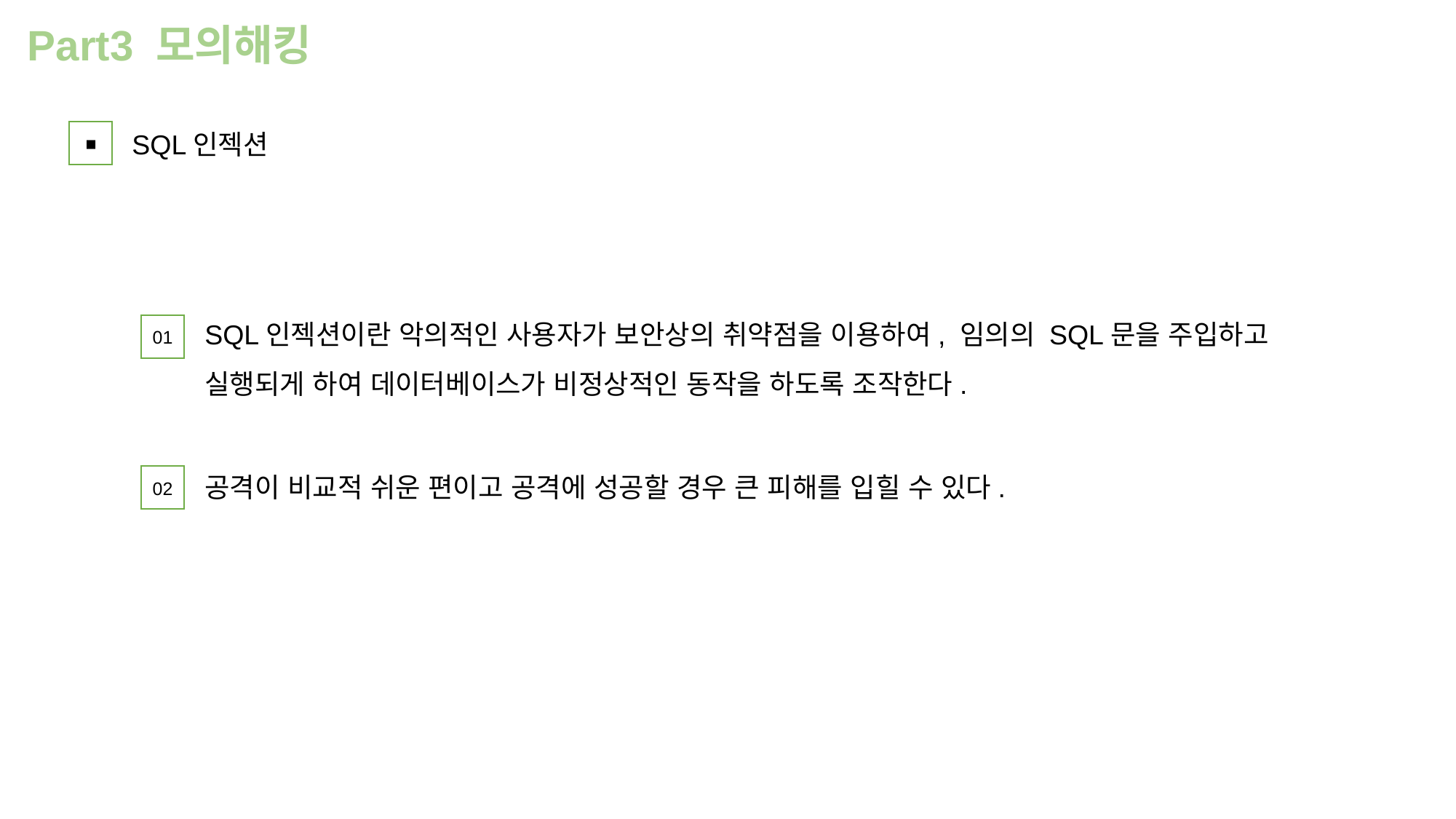

Part3 모의해킹
■
SQL인젝션
SQL인젝션이란 악의적인 사용자가 보안상의 취약점을 이용하여, 임의의 SQL문을 주입하고 실행되게 하여 데이터베이스가 비정상적인 동작을 하도록 조작한다.

01
공격이 비교적 쉬운 편이고 공격에 성공할 경우 큰 피해를 입힐 수 있다.
02